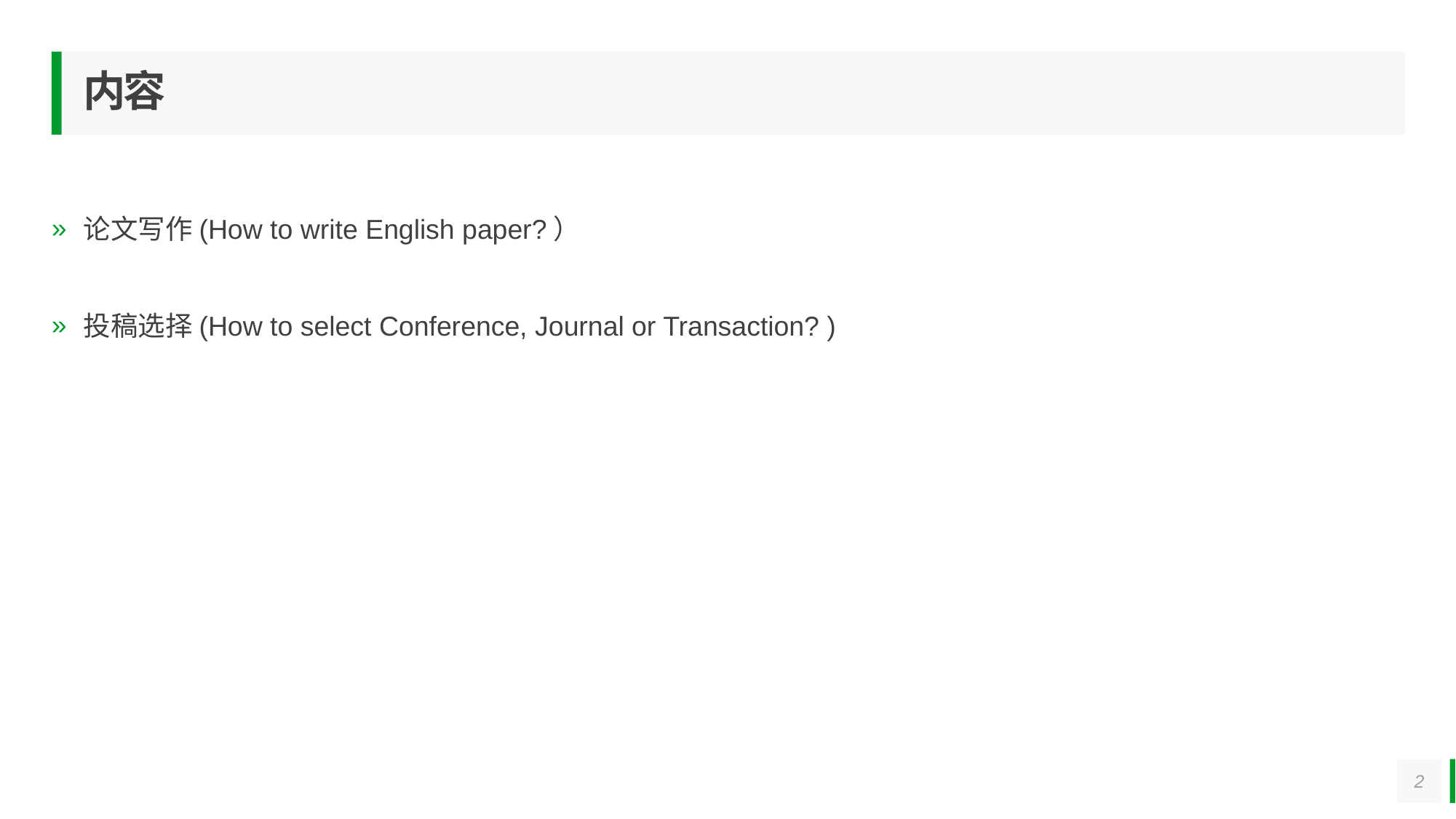

# 内容
论文写作(How to write English paper?）
投稿选择(How to select Conference, Journal or Transaction? )
2